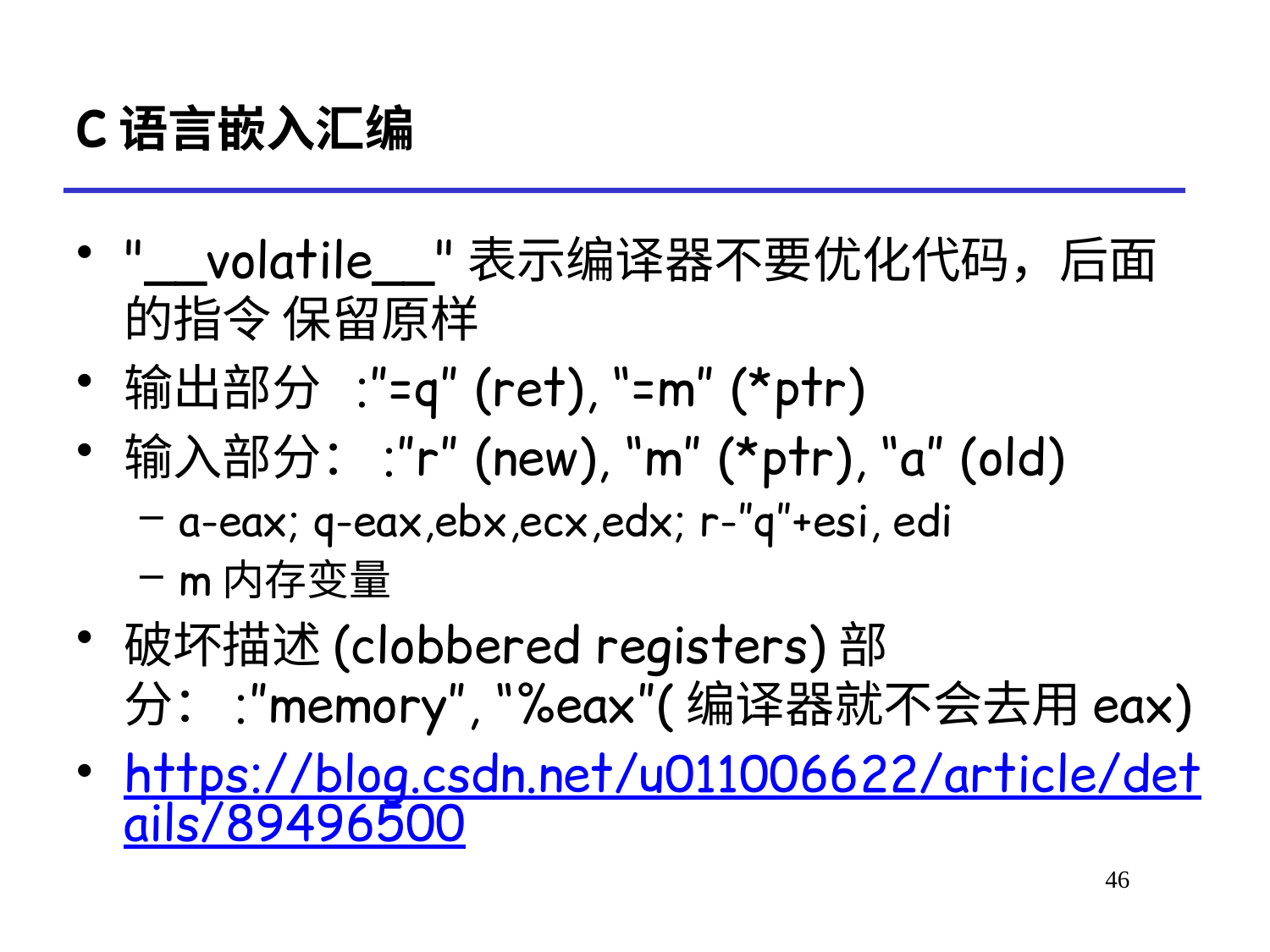

# C语言嵌入汇编
"__volatile__"表示编译器不要优化代码，后面的指令 保留原样
输出部分  :”=q” (ret), “=m” (*ptr)
输入部分：:”r” (new), “m” (*ptr), “a” (old)
a-eax; q-eax,ebx,ecx,edx; r-”q”+esi, edi
m内存变量
破坏描述(clobbered registers)部分：:”memory”, “%eax”(编译器就不会去用eax)
https://blog.csdn.net/u011006622/article/details/89496500

46